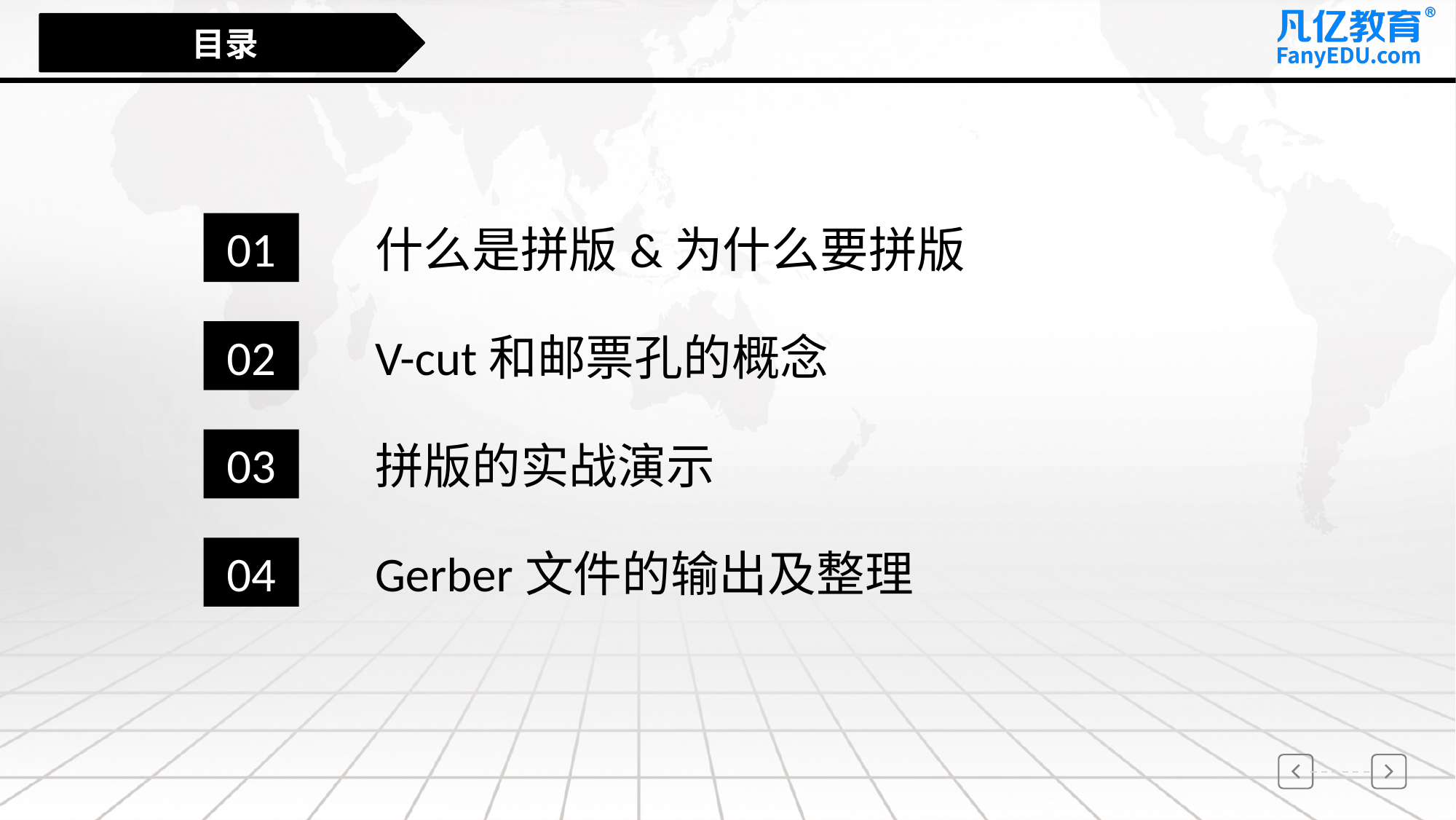

目录
01
什么是拼版&为什么要拼版
02
V-cut和邮票孔的概念
03
拼版的实战演示
04
Gerber文件的输出及整理